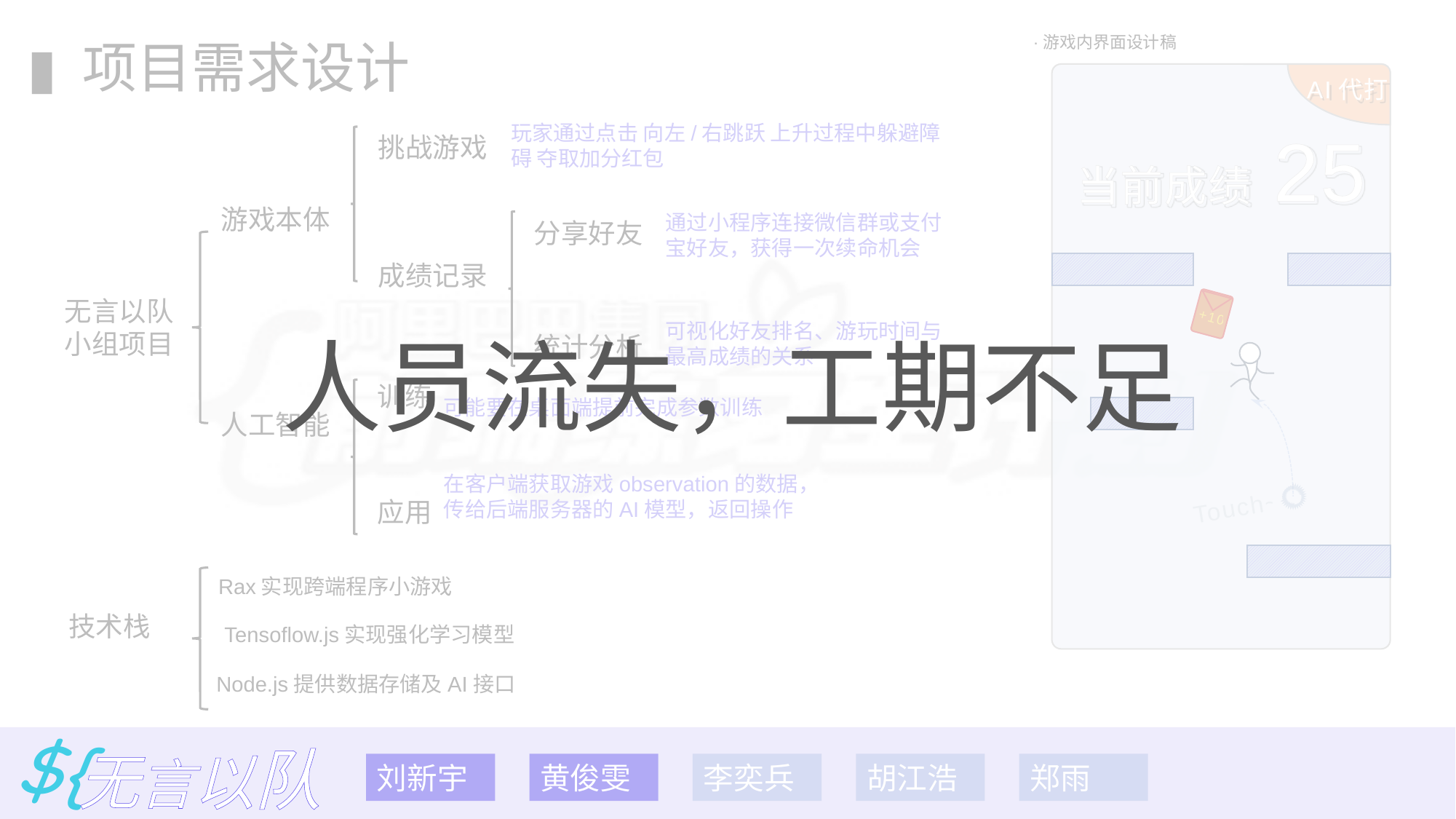

·游戏内界面设计稿
▮ 项目需求设计

AI代打
当前成绩 25
玩家通过点击 向左/右跳跃 上升过程中躲避障碍 夺取加分红包
挑战游戏

游戏本体
通过小程序连接微信群或支付宝好友，获得一次续命机会
分享好友

成绩记录

无言以队
小组项目

+10
可视化好友排名、游玩时间与最高成绩的关系
人员流失，工期不足
统计分析

训练

可能要在桌面端提前完成参数训练

人工智能
在客户端获取游戏observation的数据，传给后端服务器的AI模型，返回操作

Touch~
应用

Rax实现跨端程序小游戏

技术栈
Tensoflow.js实现强化学习模型
Node.js提供数据存储及AI接口
${
无言以队

黄俊雯
刘新宇
李奕兵
胡江浩
郑雨